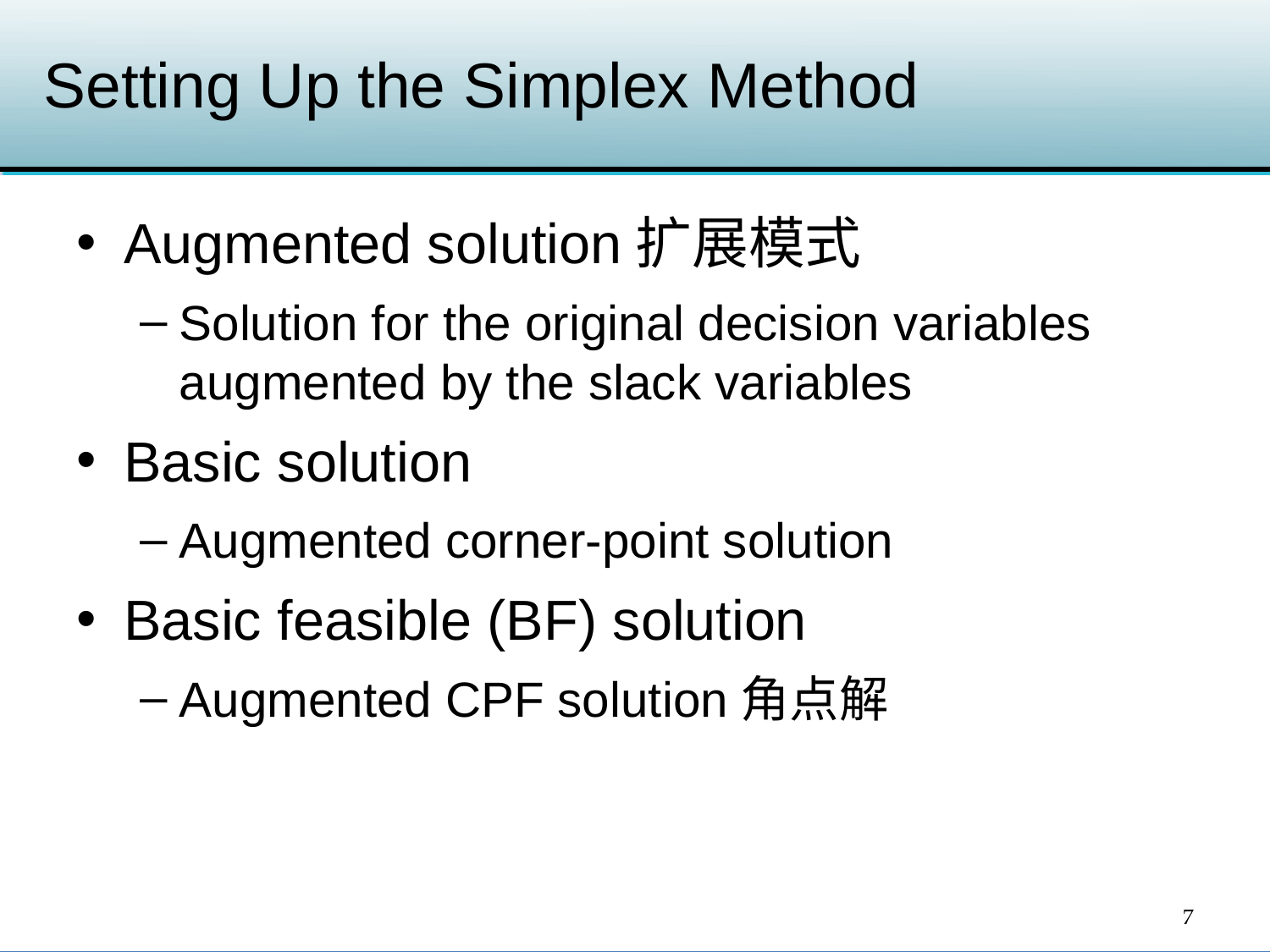

# Setting Up the Simplex Method
Augmented solution扩展模式
Solution for the original decision variables augmented by the slack variables
Basic solution
Augmented corner-point solution
Basic feasible (BF) solution
Augmented CPF solution角点解
7